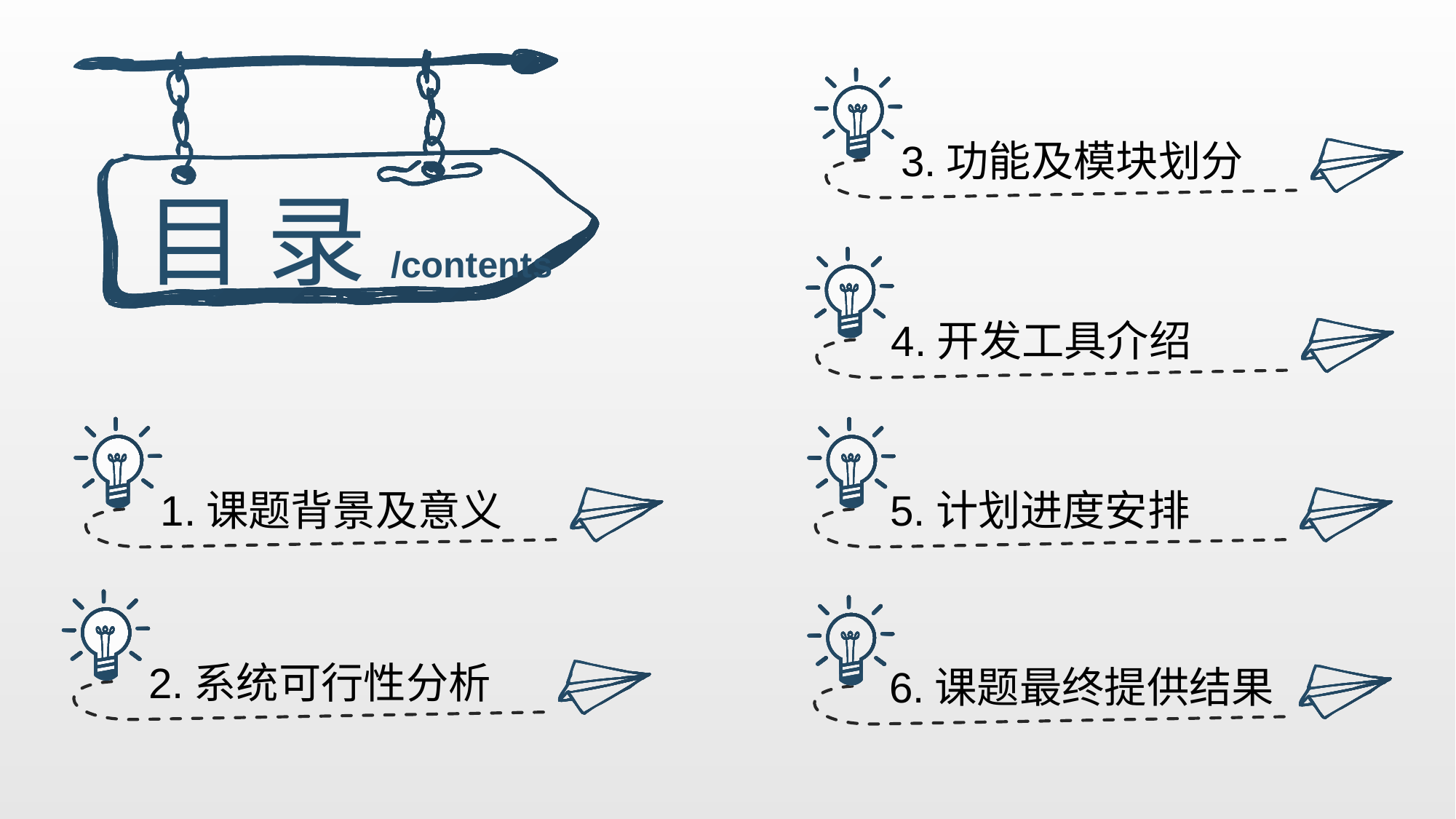

3.功能及模块划分

目 录/contents

4.开发工具介绍

1.课题背景及意义
5.计划进度安排

2.系统可行性分析
6.课题最终提供结果